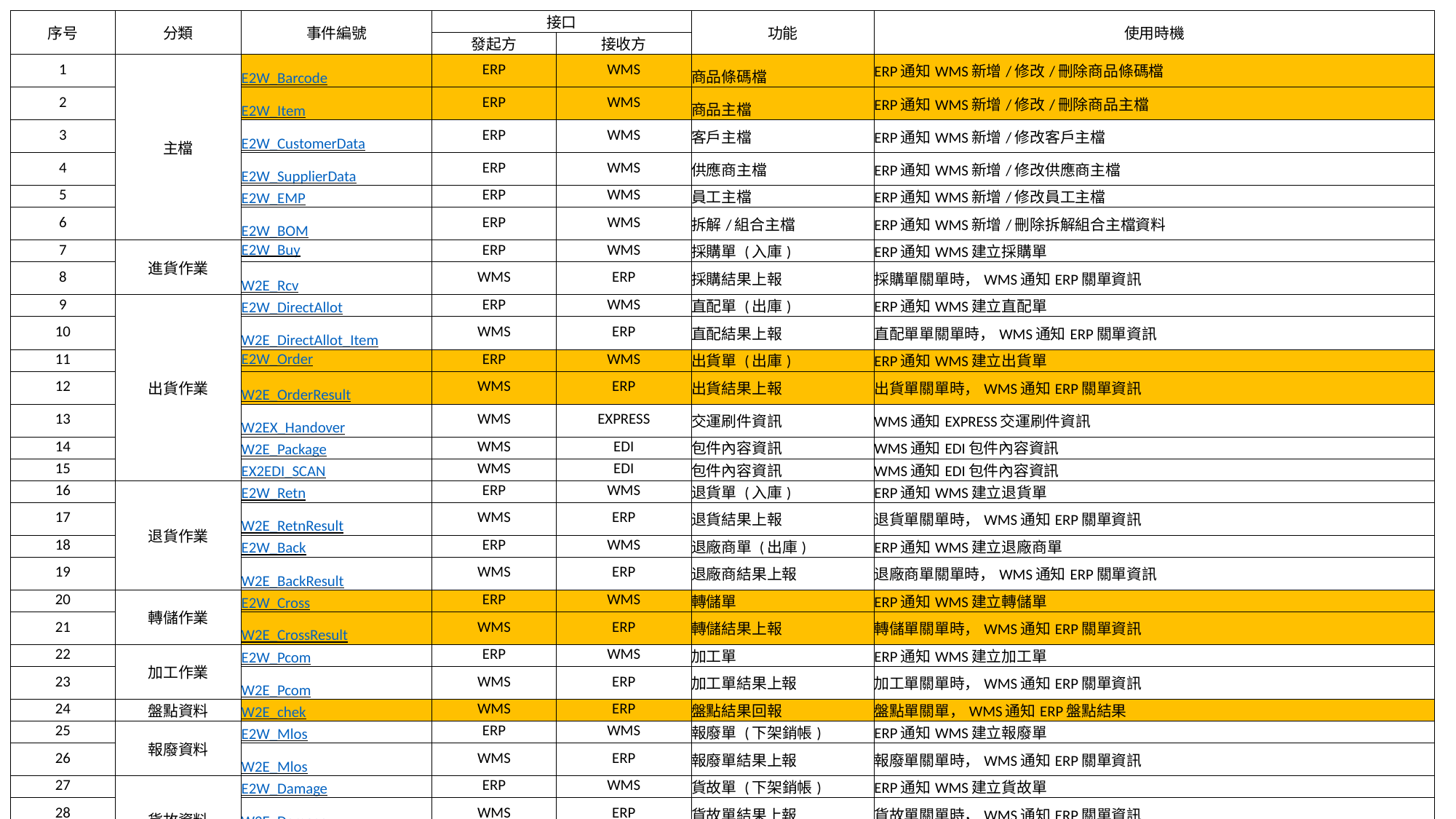

| 序号 | 分類 | 事件編號 | 接口 |  | 功能 | 使用時機 |
| --- | --- | --- | --- | --- | --- | --- |
|  |  |  | 發起方 | 接收方 |  |  |
| 1 | 主檔 | E2W\_Barcode | ERP | WMS | 商品條碼檔 | ERP通知WMS新增/修改/刪除商品條碼檔 |
| 2 |  | E2W\_Item | ERP | WMS | 商品主檔 | ERP通知WMS新增/修改/刪除商品主檔 |
| 3 |  | E2W\_CustomerData | ERP | WMS | 客戶主檔 | ERP通知WMS新增/修改客戶主檔 |
| 4 |  | E2W\_SupplierData | ERP | WMS | 供應商主檔 | ERP通知WMS新增/修改供應商主檔 |
| 5 |  | E2W\_EMP | ERP | WMS | 員工主檔 | ERP通知WMS新增/修改員工主檔 |
| 6 |  | E2W\_BOM | ERP | WMS | 拆解/組合主檔 | ERP通知WMS新增/刪除拆解組合主檔資料 |
| 7 | 進貨作業 | E2W\_Buy | ERP | WMS | 採購單 (入庫) | ERP通知WMS建立採購單 |
| 8 |  | W2E\_Rcv | WMS | ERP | 採購結果上報 | 採購單關單時，WMS通知ERP關單資訊 |
| 9 | 出貨作業 | E2W\_DirectAllot | ERP | WMS | 直配單 (出庫) | ERP通知WMS建立直配單 |
| 10 |  | W2E\_DirectAllot\_Item | WMS | ERP | 直配結果上報 | 直配單單關單時，WMS通知ERP關單資訊 |
| 11 |  | E2W\_Order | ERP | WMS | 出貨單 (出庫) | ERP通知WMS建立出貨單 |
| 12 |  | W2E\_OrderResult | WMS | ERP | 出貨結果上報 | 出貨單關單時，WMS通知ERP關單資訊 |
| 13 |  | W2EX\_Handover | WMS | EXPRESS | 交運刷件資訊 | WMS通知EXPRESS交運刷件資訊 |
| 14 |  | W2E\_Package | WMS | EDI | 包件內容資訊 | WMS通知EDI包件內容資訊 |
| 15 |  | EX2EDI\_SCAN | WMS | EDI | 包件內容資訊 | WMS通知EDI包件內容資訊 |
| 16 | 退貨作業 | E2W\_Retn | ERP | WMS | 退貨單 (入庫) | ERP通知WMS建立退貨單 |
| 17 |  | W2E\_RetnResult | WMS | ERP | 退貨結果上報 | 退貨單關單時，WMS通知ERP關單資訊 |
| 18 |  | E2W\_Back | ERP | WMS | 退廠商單 (出庫) | ERP通知WMS建立退廠商單 |
| 19 |  | W2E\_BackResult | WMS | ERP | 退廠商結果上報 | 退廠商單關單時，WMS通知ERP關單資訊 |
| 20 | 轉儲作業 | E2W\_Cross | ERP | WMS | 轉儲單 | ERP通知WMS建立轉儲單 |
| 21 |  | W2E\_CrossResult | WMS | ERP | 轉儲結果上報 | 轉儲單關單時，WMS通知ERP關單資訊 |
| 22 | 加工作業 | E2W\_Pcom | ERP | WMS | 加工單 | ERP通知WMS建立加工單 |
| 23 |  | W2E\_Pcom | WMS | ERP | 加工單結果上報 | 加工單關單時，WMS通知ERP關單資訊 |
| 24 | 盤點資料 | W2E\_chek | WMS | ERP | 盤點結果回報 | 盤點單關單，WMS通知ERP盤點結果 |
| 25 | 報廢資料 | E2W\_Mlos | ERP | WMS | 報廢單 (下架銷帳) | ERP通知WMS建立報廢單 |
| 26 |  | W2E\_Mlos | WMS | ERP | 報廢單結果上報 | 報廢單關單時，WMS通知ERP關單資訊 |
| 27 | 貨故資料 | E2W\_Damage | ERP | WMS | 貨故單 (下架銷帳) | ERP通知WMS建立貨故單 |
| 28 |  | W2E\_Damage | WMS | ERP | 貨故單結果上報 | 貨故單關單時，WMS通知ERP關單資訊 |
| 29 |  | W2E\_Claim | WMS | ERP | 貨故單庫存下架回覆 |  |